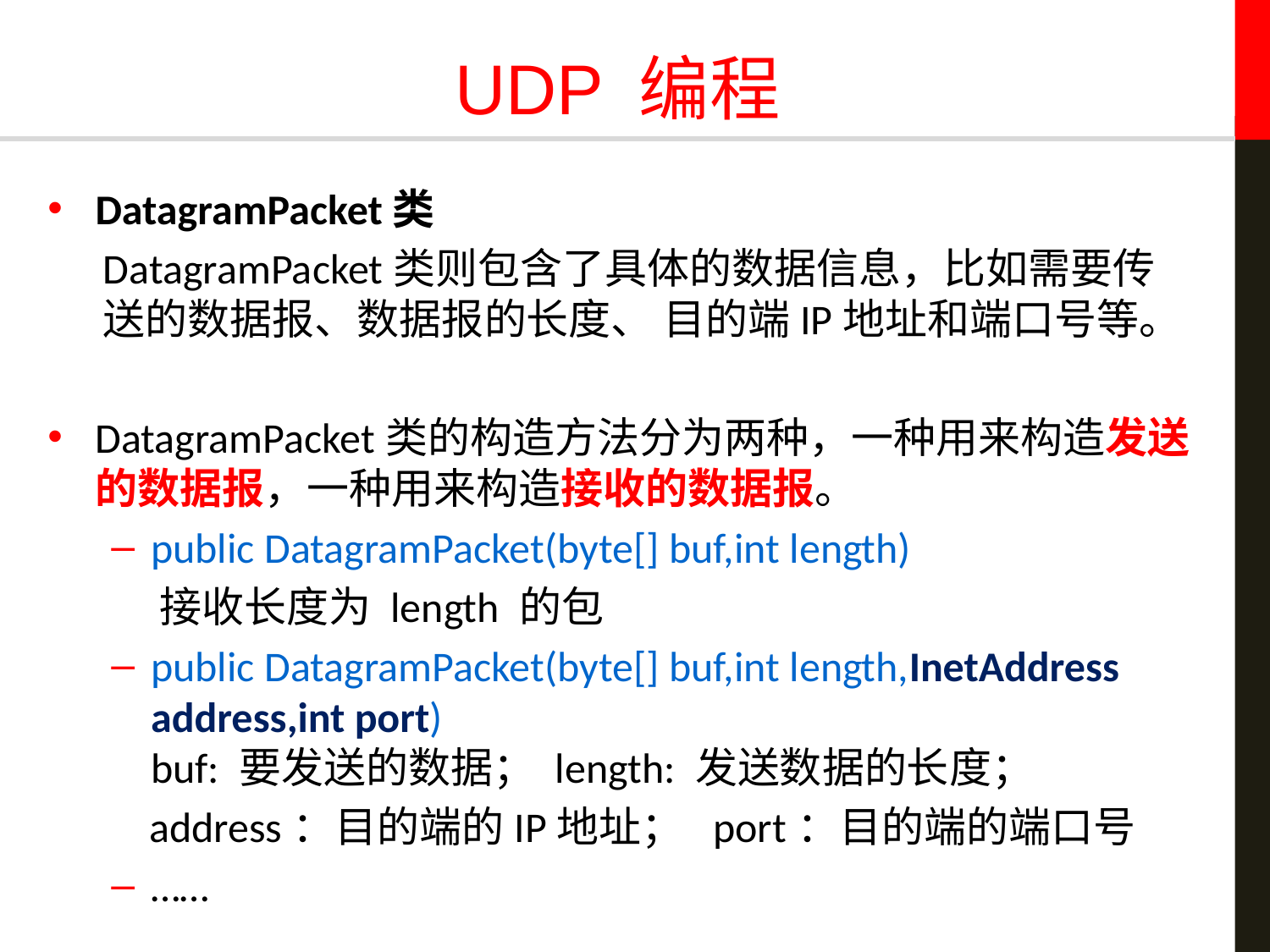

# UDP 编程
DatagramPacket类
DatagramPacket类则包含了具体的数据信息，比如需要传送的数据报、数据报的长度、 目的端IP地址和端口号等。

DatagramPacket类的构造方法分为两种，一种用来构造发送的数据报，一种用来构造接收的数据报。
public DatagramPacket(byte[] buf,int length)
    接收长度为 length 的包
public DatagramPacket(byte[] buf,int length,InetAddress address,int port)
buf: 要发送的数据； length: 发送数据的长度；
    address：目的端的IP地址；  port：目的端的端口号
……